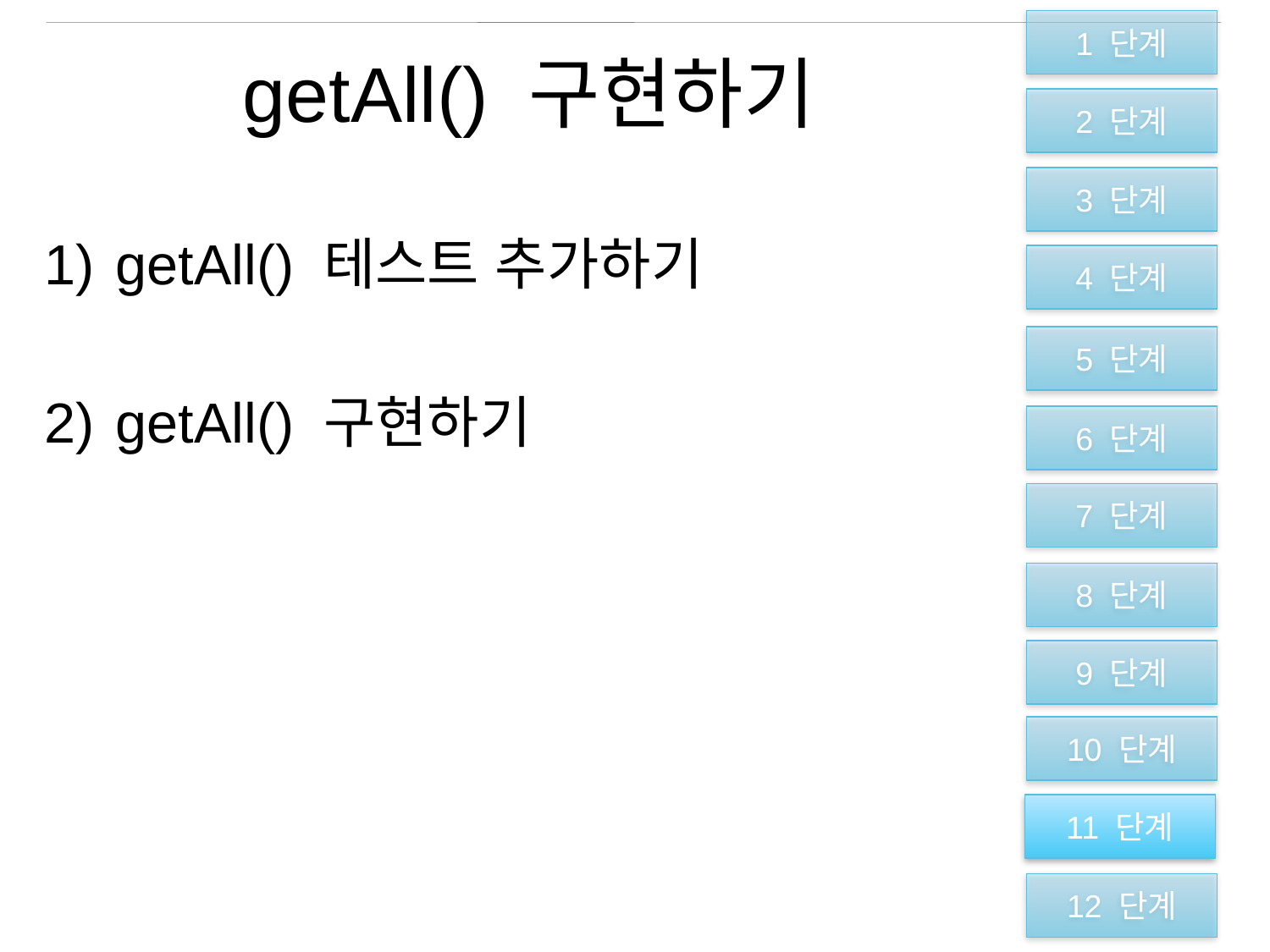

1 단계
2 단계
3 단계
4 단계
5 단계
6 단계
7 단계
8 단계
9 단계
10 단계
11 단계
12 단계
# getAll() 구현하기
getAll() 테스트 추가하기

getAll() 구현하기